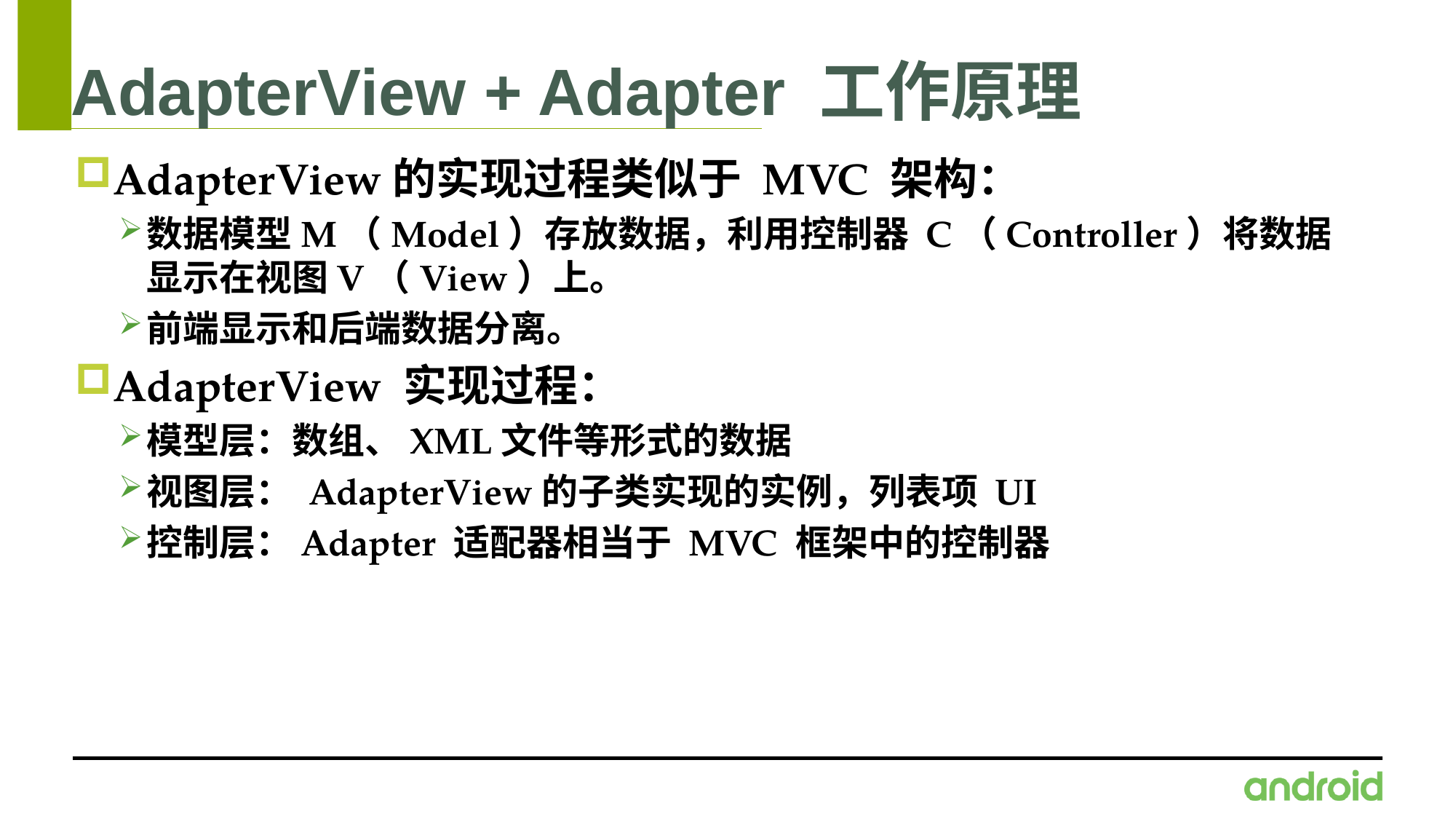

# AdapterView + Adapter 工作原理
AdapterView的实现过程类似于 MVC 架构：
数据模型M（Model）存放数据，利用控制器 C（Controller）将数据显示在视图V（View）上。
前端显示和后端数据分离。
AdapterView 实现过程：
模型层：数组、XML文件等形式的数据
视图层： AdapterView的子类实现的实例，列表项 UI
控制层：Adapter 适配器相当于 MVC 框架中的控制器